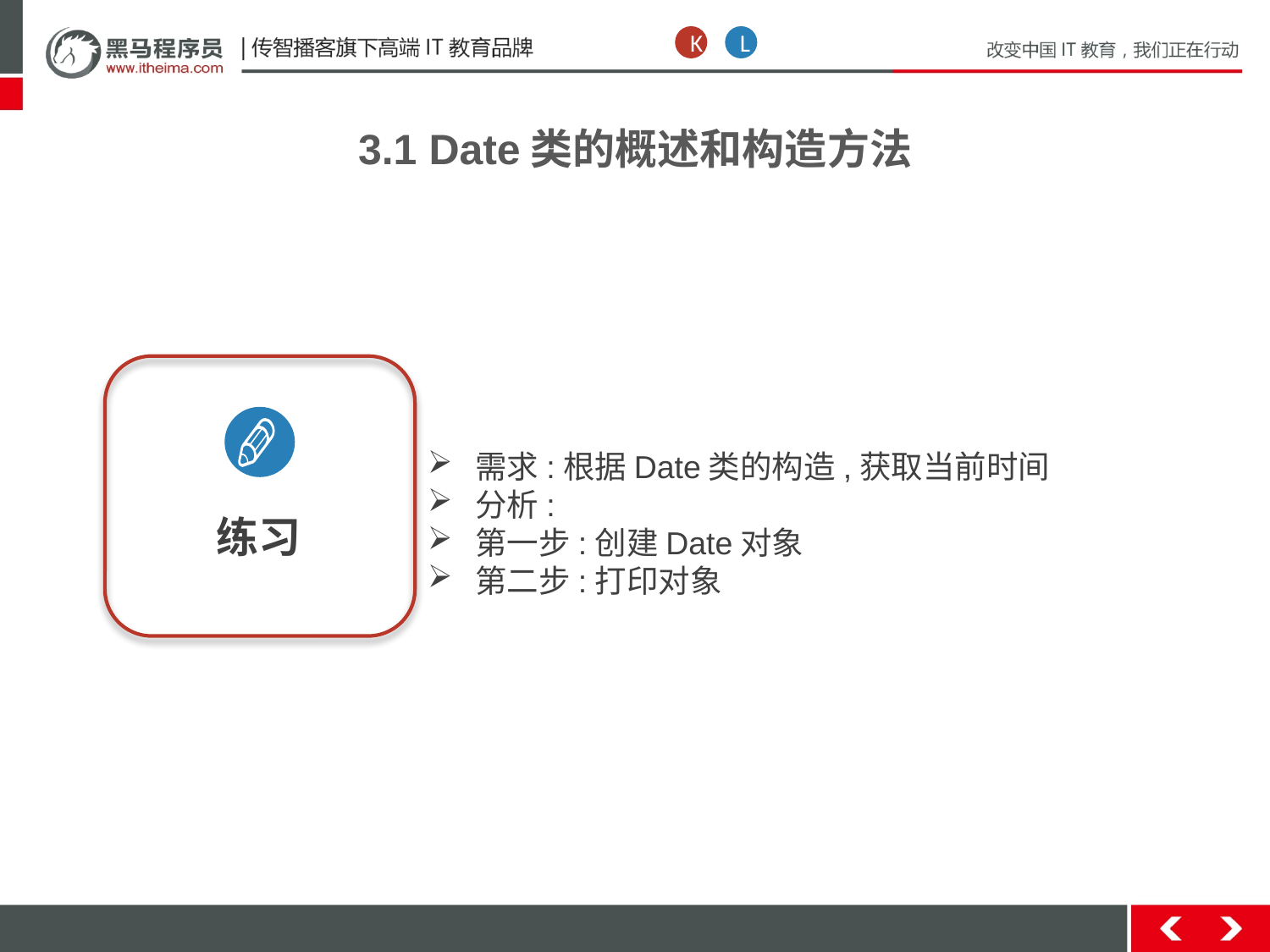

K
L
3.1 Date类的概述和构造方法

练习
需求:根据Date类的构造,获取当前时间
分析:
第一步:创建Date对象
第二步:打印对象